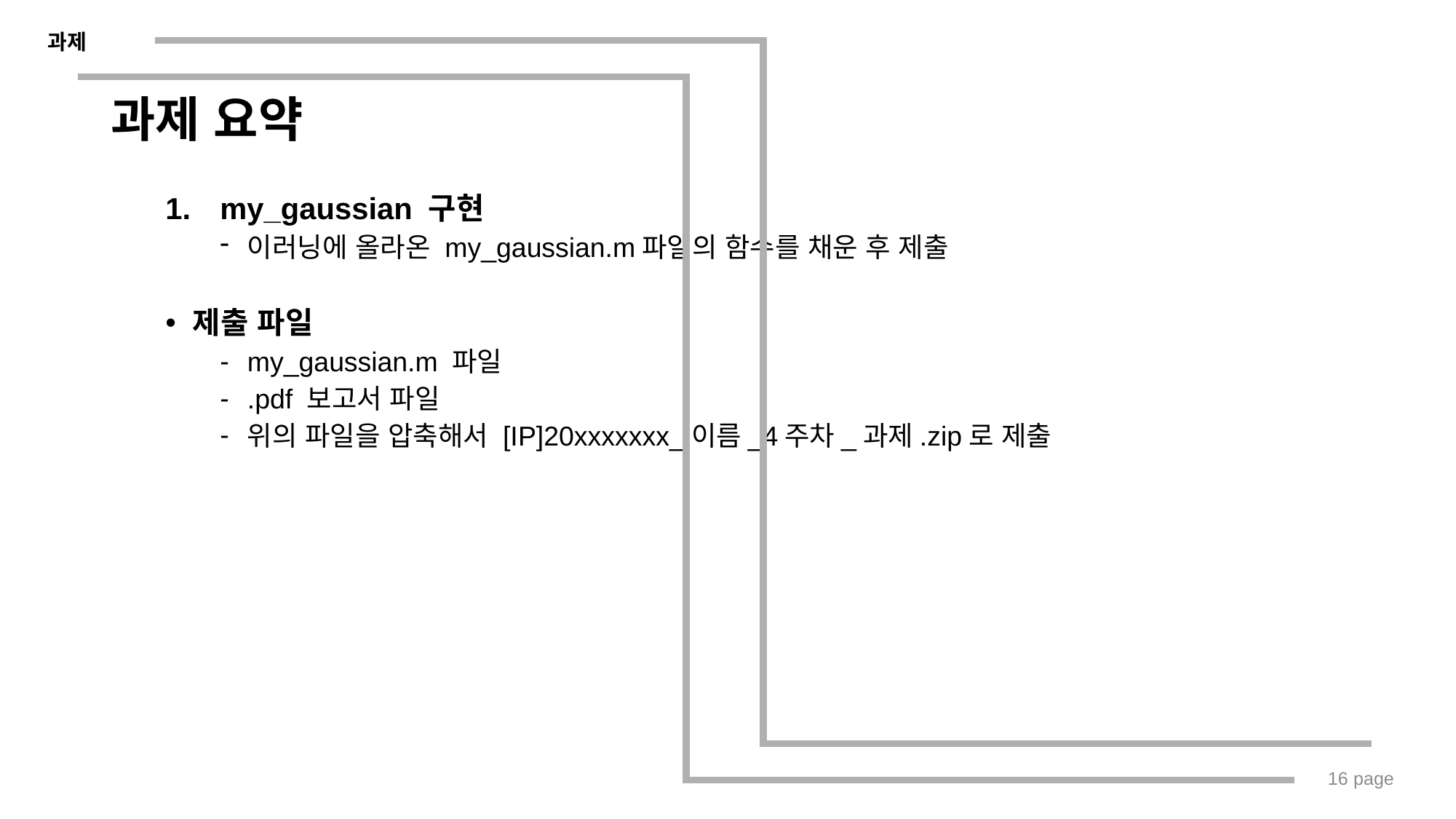

과제
# 과제 요약
my_gaussian 구현
이러닝에 올라온 my_gaussian.m파일의 함수를 채운 후 제출

제출 파일
my_gaussian.m 파일
.pdf 보고서 파일
위의 파일을 압축해서 [IP]20xxxxxxx_이름_4주차_과제.zip로 제출

16 page